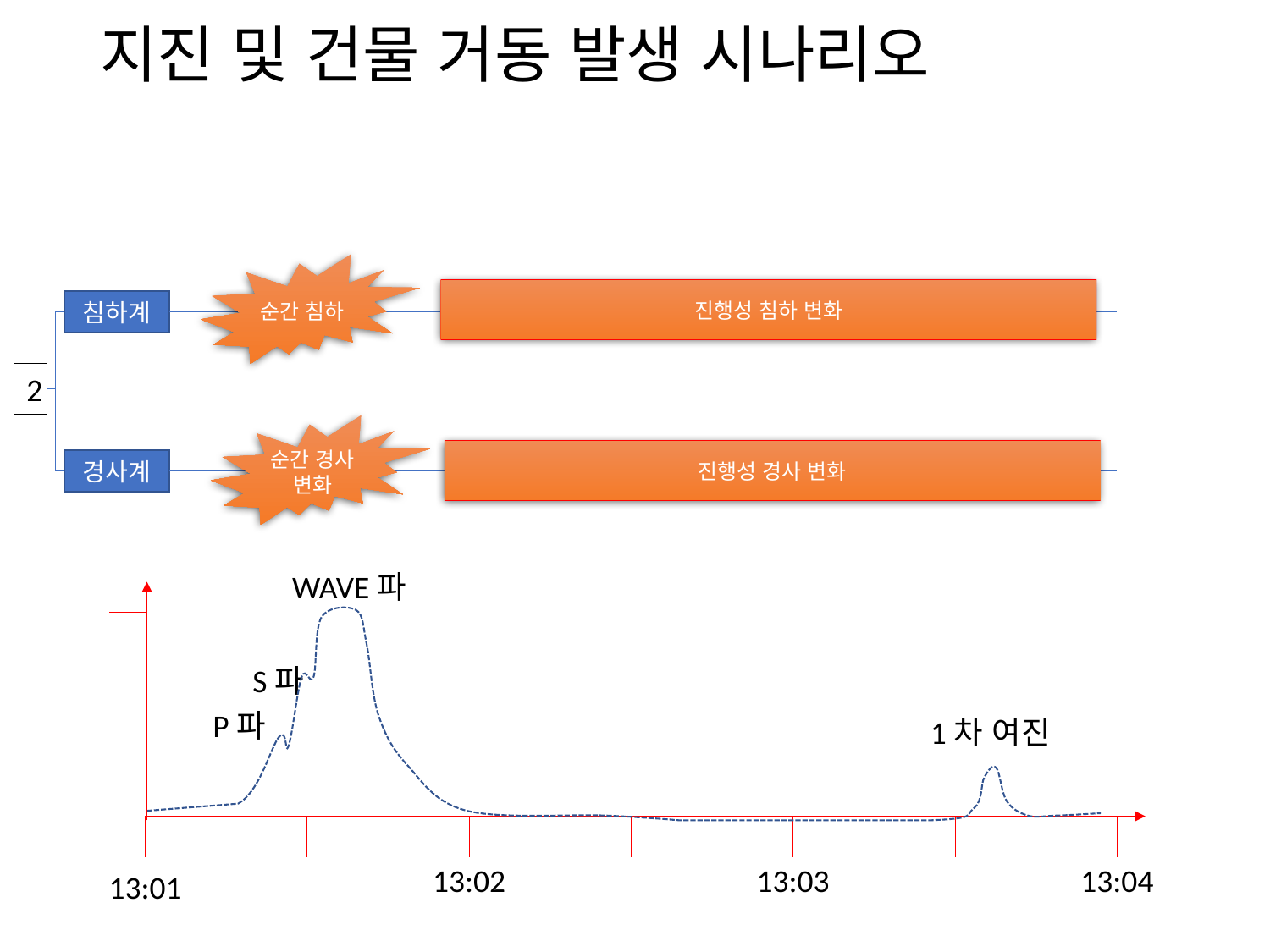

# 지진 및 건물 거동 발생 시나리오
순간 침하
진행성 침하 변화
침하계
2
순간 경사
변화
진행성 경사 변화
경사계
WAVE파

S파
P파
1차 여진
13:02
13:03
13:04
13:01